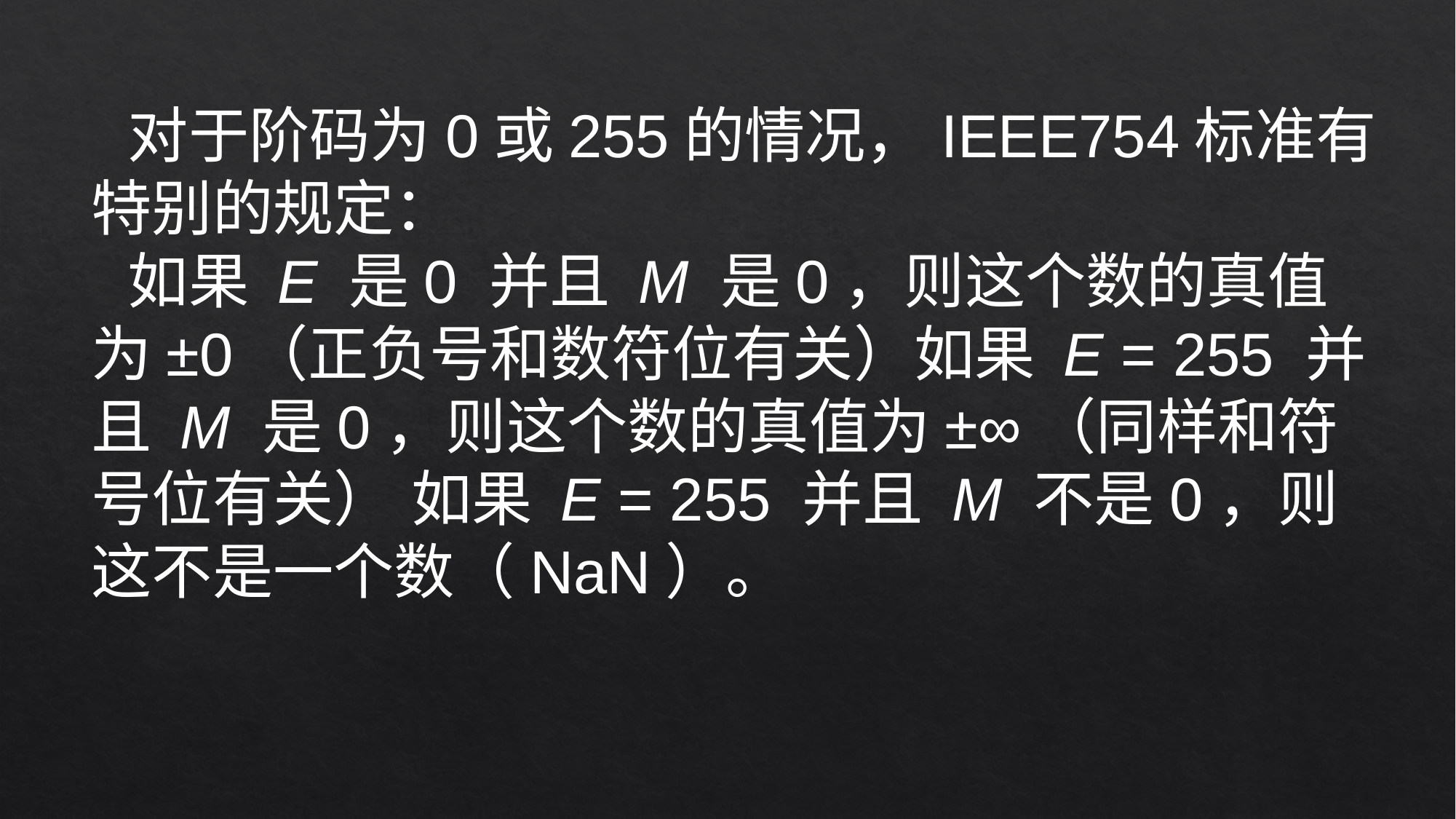

对于阶码为0或255的情况，IEEE754标准有特别的规定：
如果 E 是0 并且 M 是0，则这个数的真值为±0（正负号和数符位有关）如果 E = 255 并且 M 是0，则这个数的真值为±∞（同样和符号位有关） 如果 E = 255 并且 M 不是0，则这不是一个数（NaN）。